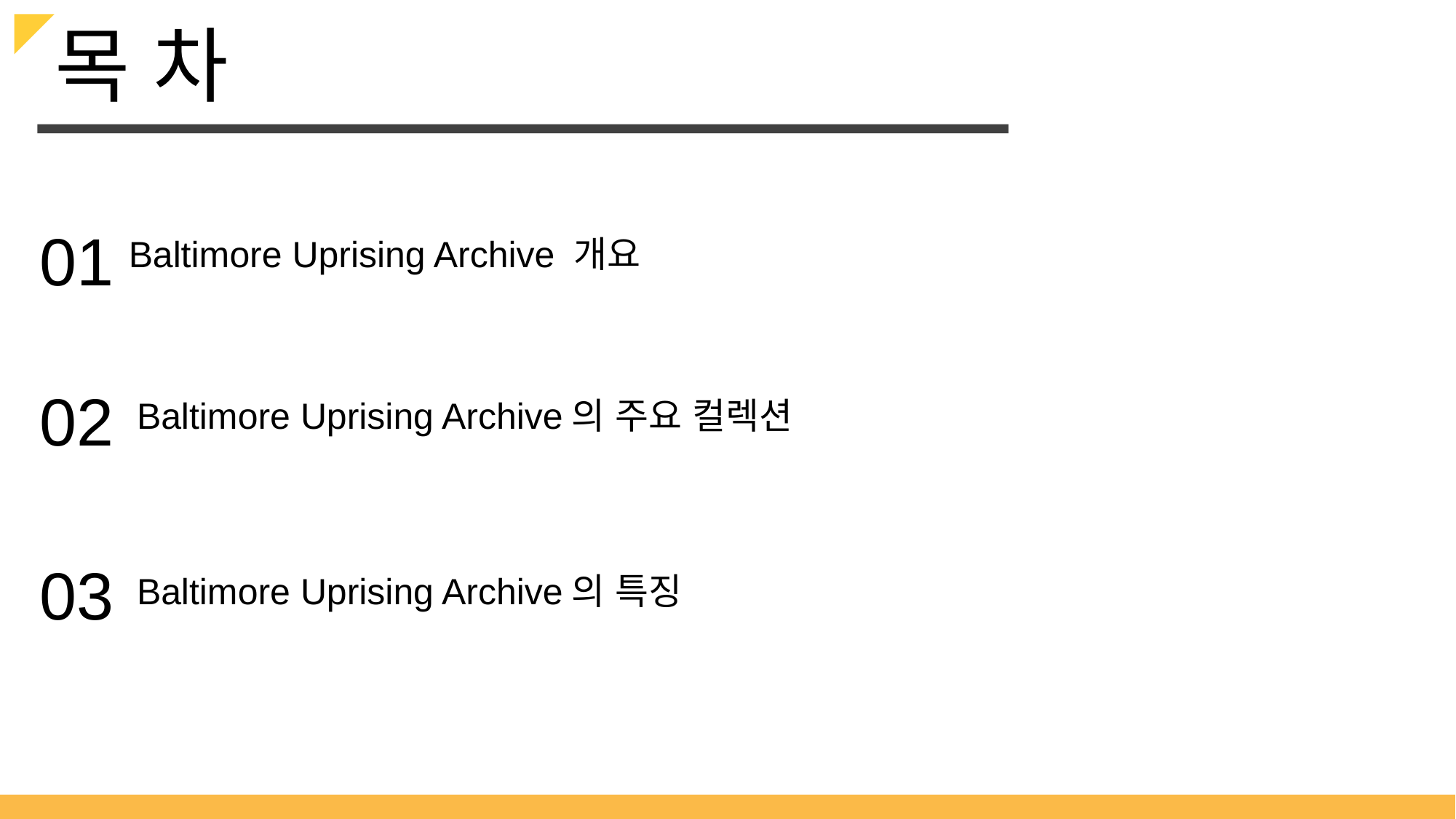

목 차

01
Baltimore Uprising Archive 개요
02
Baltimore Uprising Archive의 주요 컬렉션
03
Baltimore Uprising Archive의 특징